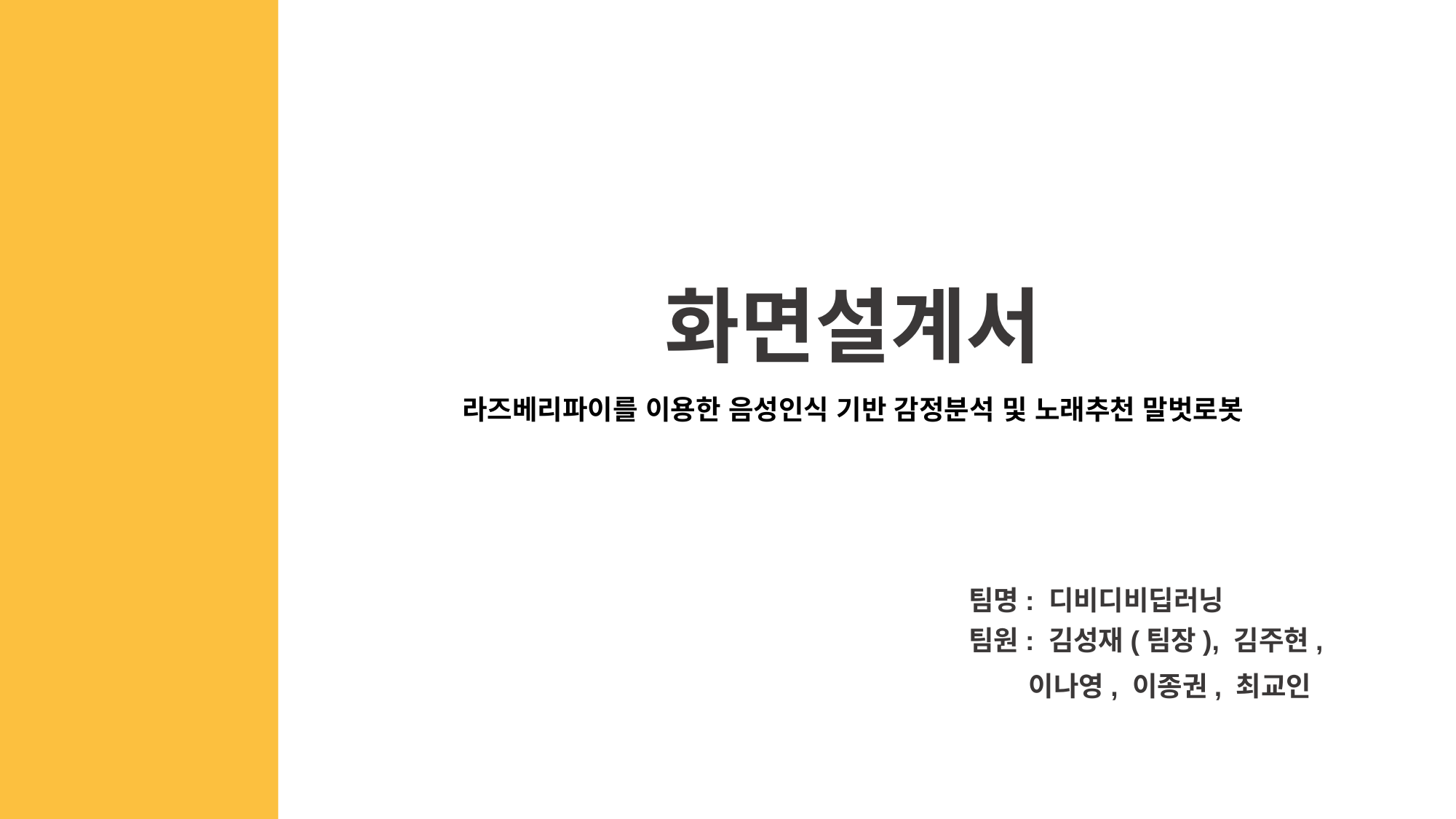

화면설계서

라즈베리파이를 이용한 음성인식 기반 감정분석 및 노래추천 말벗로봇

팀명: 디비디비딥러닝

팀원: 김성재(팀장), 김주현,
       이나영, 이종권, 최교인